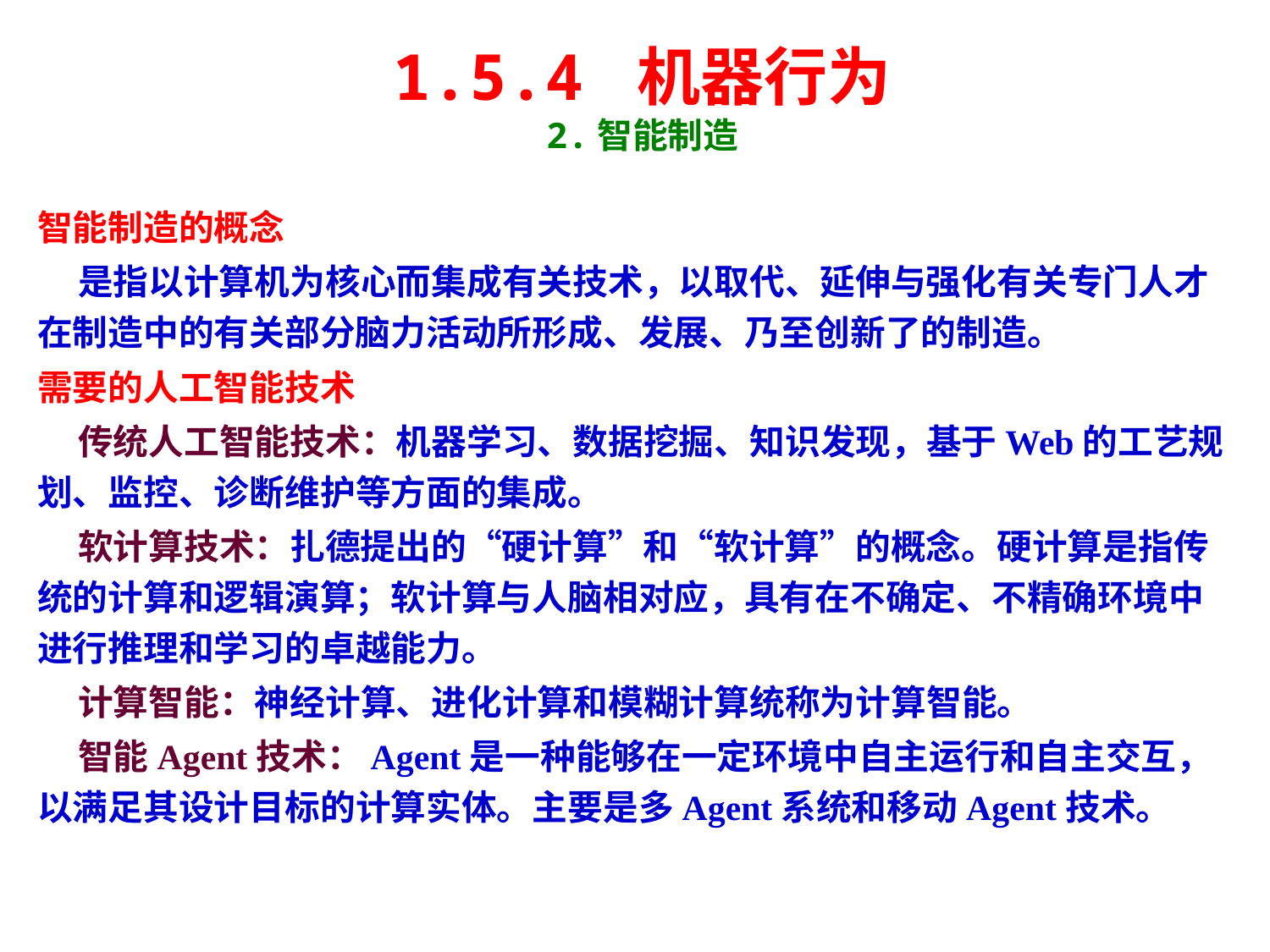

1.5.4 机器行为
2.智能制造
智能制造的概念
    是指以计算机为核心而集成有关技术，以取代、延伸与强化有关专门人才在制造中的有关部分脑力活动所形成、发展、乃至创新了的制造。
需要的人工智能技术
    传统人工智能技术：机器学习、数据挖掘、知识发现，基于Web的工艺规划、监控、诊断维护等方面的集成。
    软计算技术：扎德提出的“硬计算”和“软计算”的概念。硬计算是指传统的计算和逻辑演算；软计算与人脑相对应，具有在不确定、不精确环境中进行推理和学习的卓越能力。
    计算智能：神经计算、进化计算和模糊计算统称为计算智能。
    智能Agent技术：Agent是一种能够在一定环境中自主运行和自主交互，以满足其设计目标的计算实体。主要是多Agent系统和移动Agent技术。
46